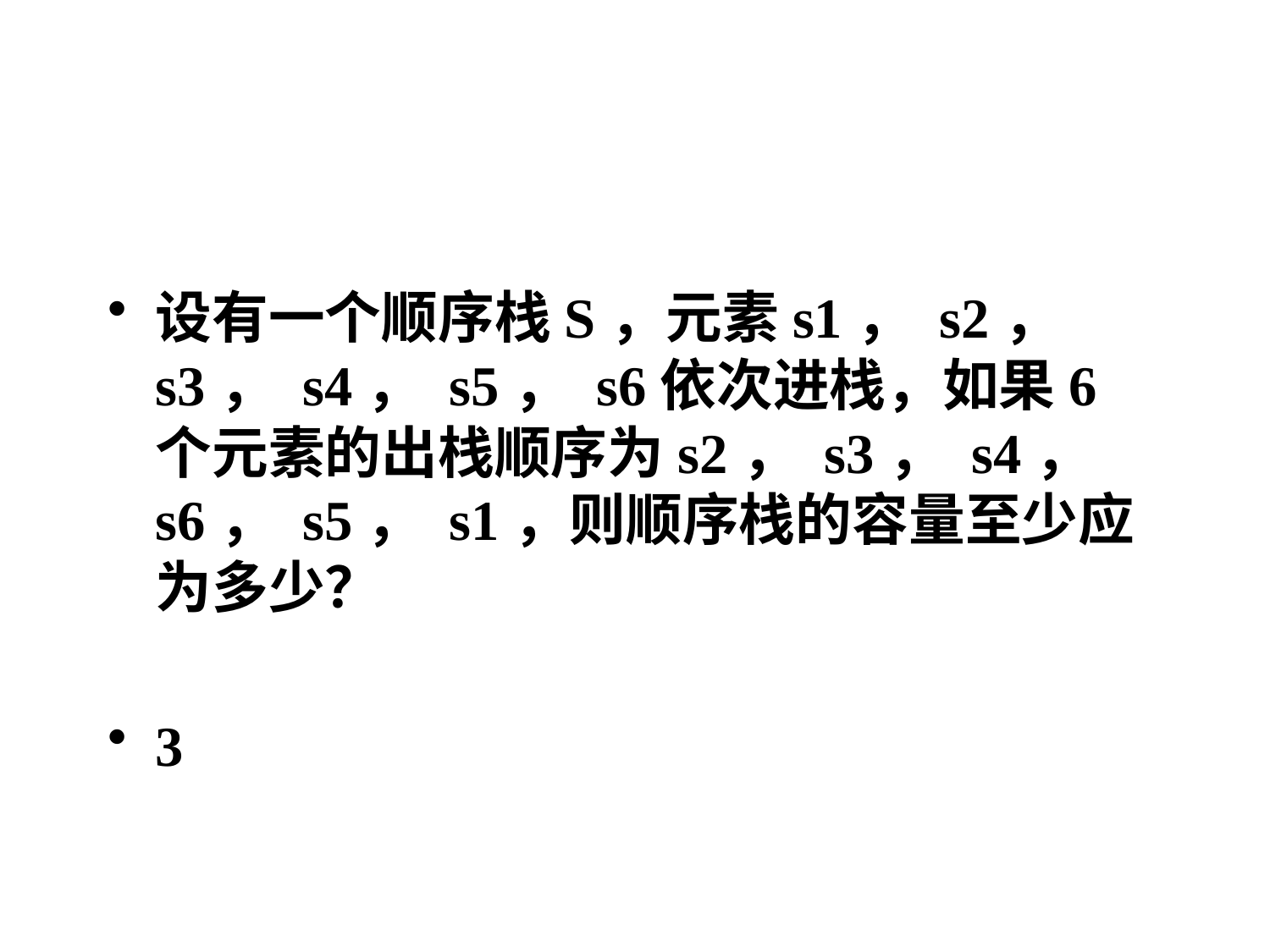

设有一个顺序栈S，元素s1， s2， s3， s4， s5， s6依次进栈，如果6个元素的出栈顺序为s2， s3， s4， s6， s5， s1，则顺序栈的容量至少应为多少？

3